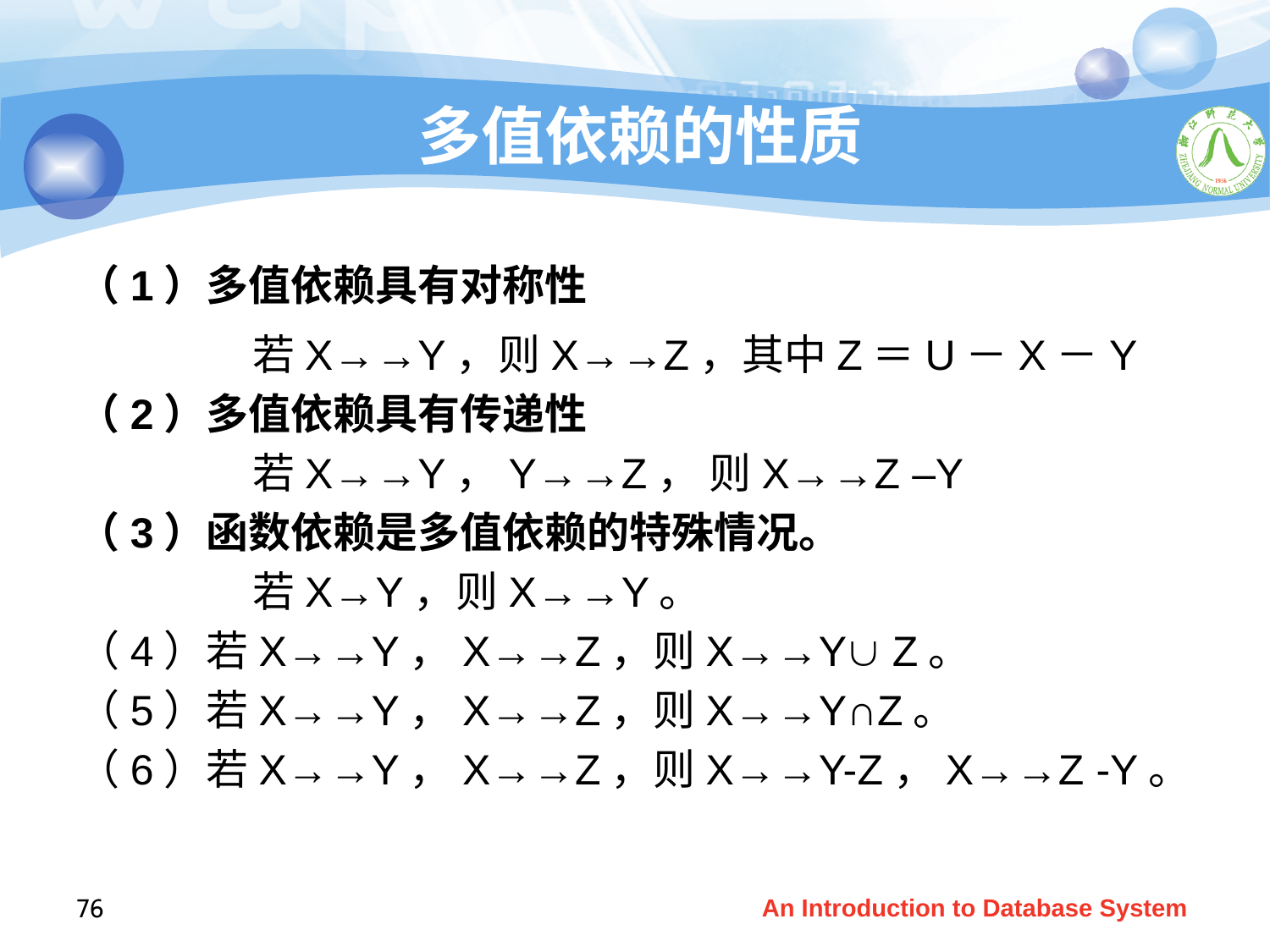

# 多值依赖的性质
（1）多值依赖具有对称性
		若X→→Y，则X→→Z，其中Z＝U－X－Y
（2）多值依赖具有传递性
		若X→→Y，Y→→Z， 则X→→Z –Y
（3）函数依赖是多值依赖的特殊情况。
		若X→Y，则X→→Y。
（4）若X→→Y，X→→Z，则X→→Y∪ Z。
（5）若X→→Y，X→→Z，则X→→Y∩Z。
（6）若X→→Y，X→→Z，则X→→Y-Z，X→→Z -Y。
76
An Introduction to Database System